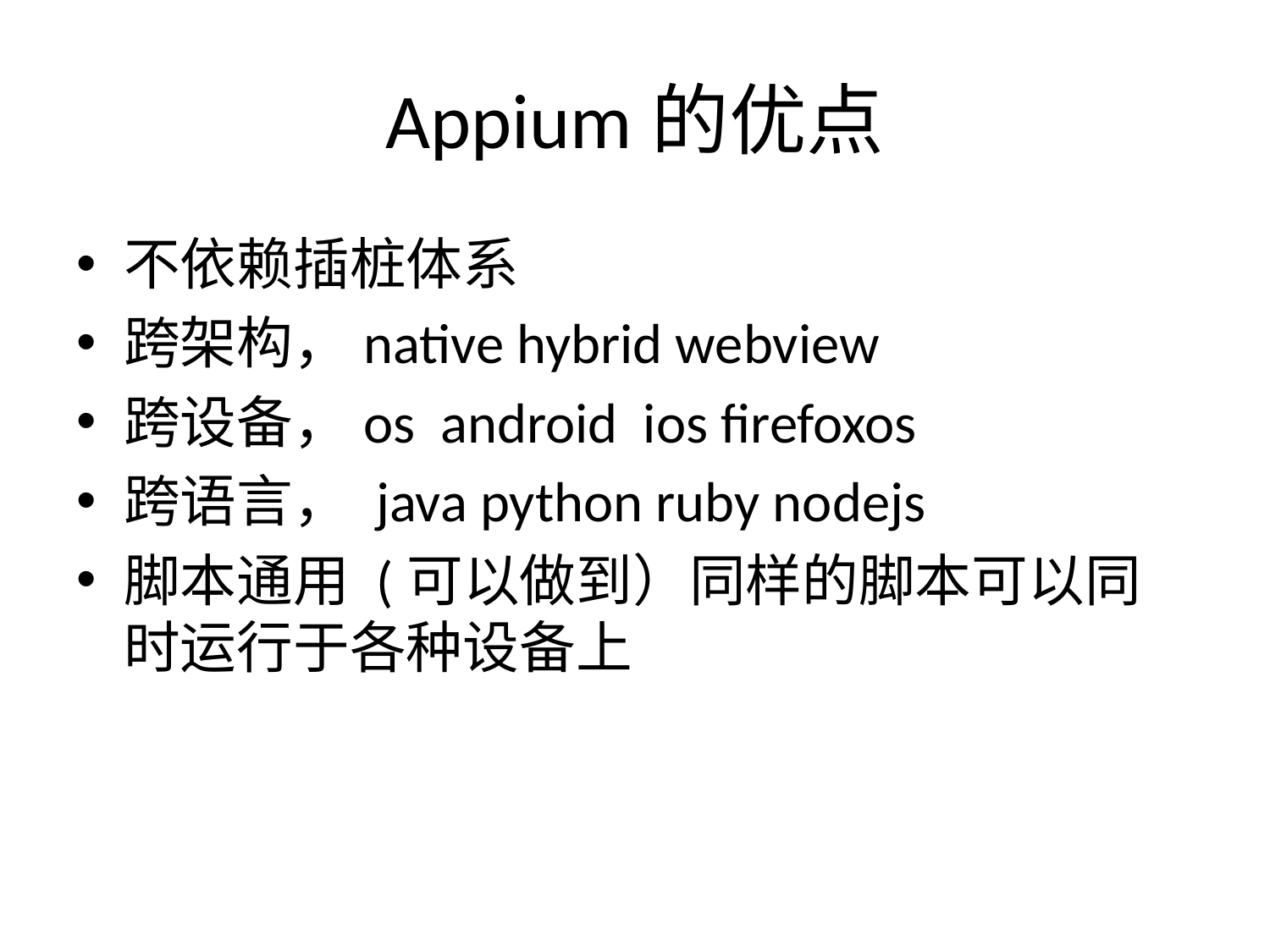

# Appium的优点
不依赖插桩体系
跨架构，native hybrid webview
跨设备，os  android  ios firefoxos
跨语言， java python ruby nodejs
脚本通用 (可以做到）同样的脚本可以同时运行于各种设备上